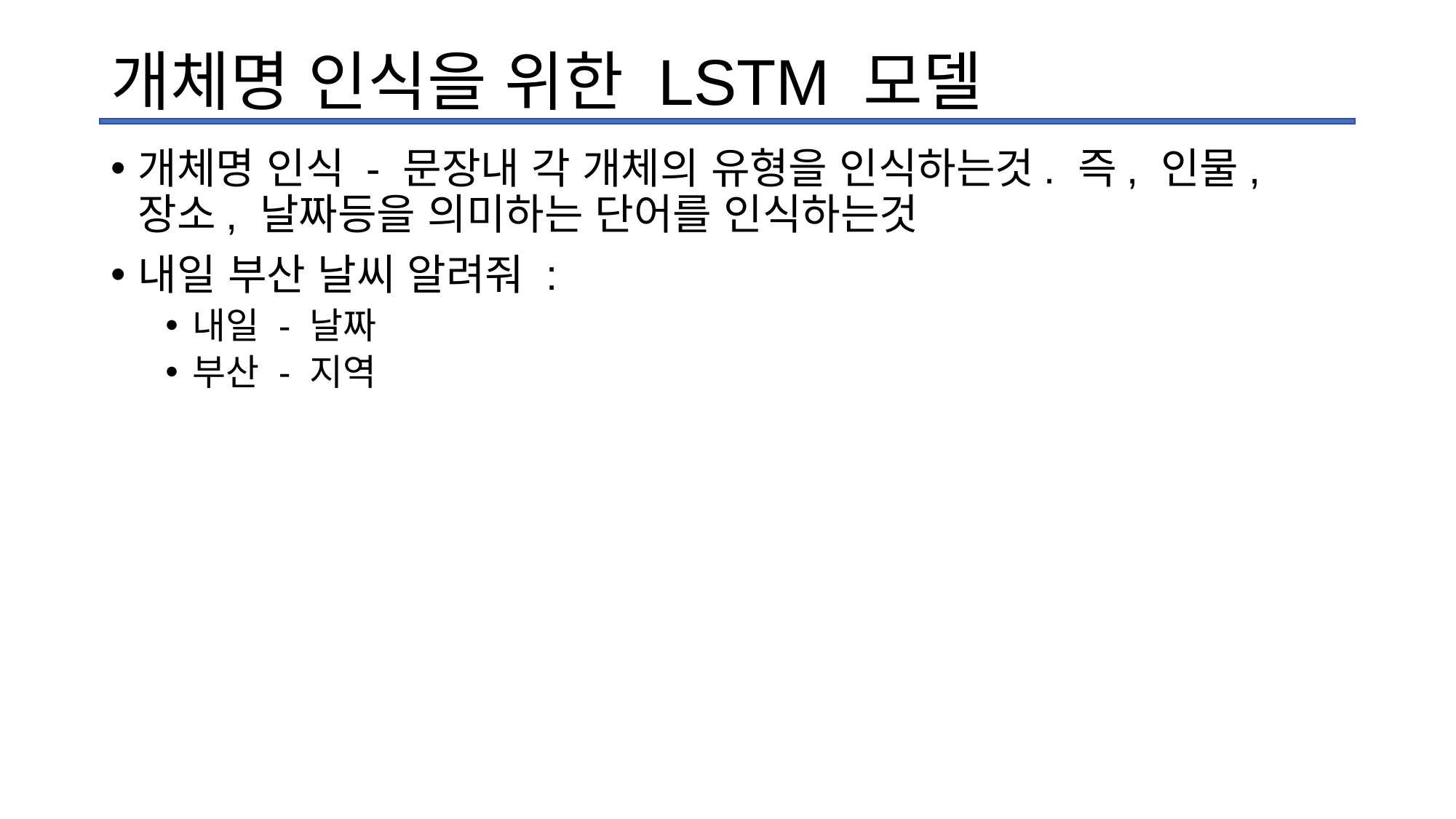

# 개체명 인식을 위한 LSTM 모델
개체명 인식 - 문장내 각 개체의 유형을 인식하는것. 즉, 인물, 장소, 날짜등을 의미하는 단어를 인식하는것
내일 부산 날씨 알려줘 :
내일 - 날짜
부산 - 지역